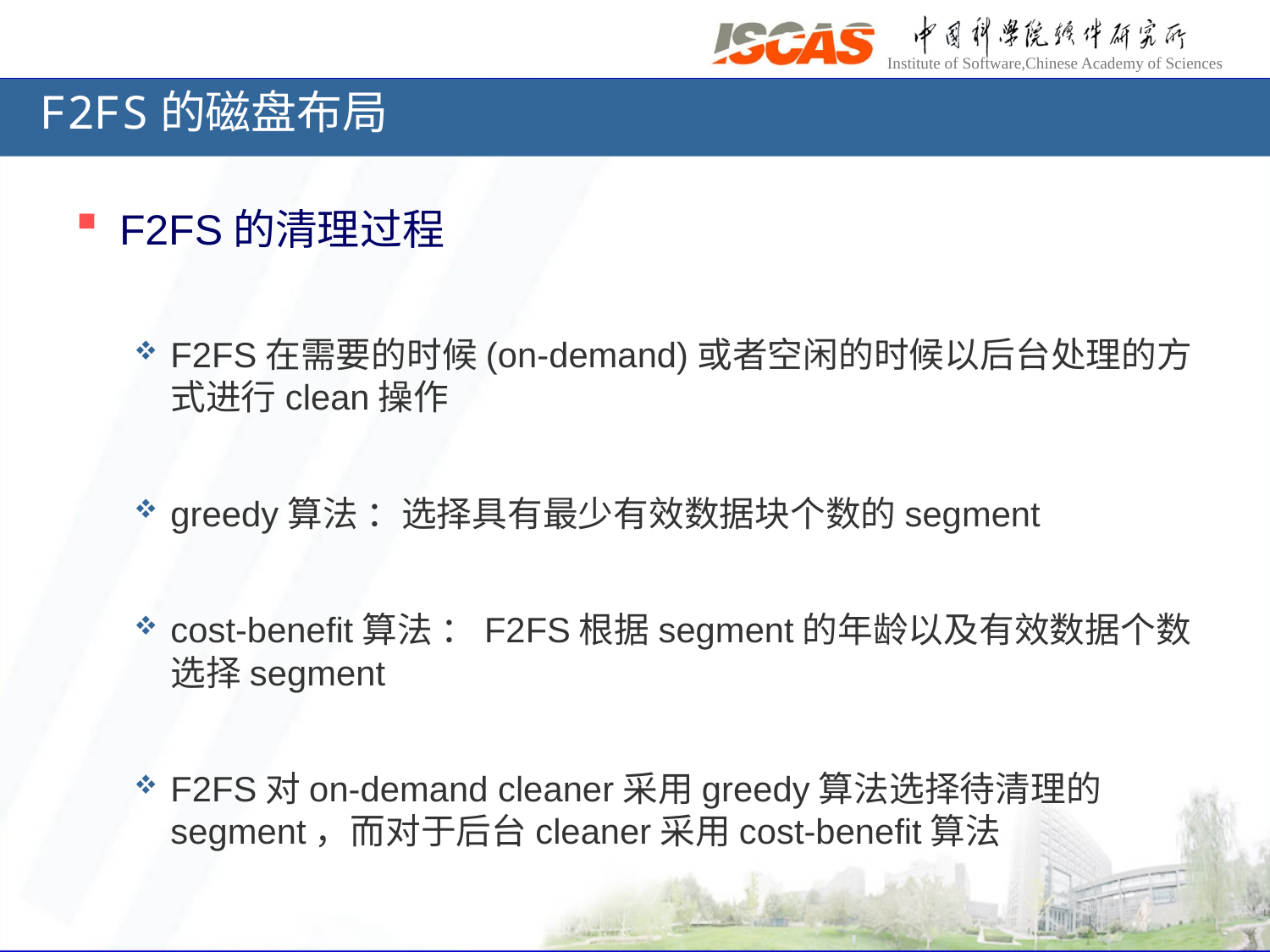

# F2FS的磁盘布局
F2FS的清理过程

F2FS在需要的时候(on-demand)或者空闲的时候以后台处理的方式进行clean操作

greedy算法 ：选择具有最少有效数据块个数的segment

cost-benefit算法 ：F2FS根据segment的年龄以及有效数据个数选择segment

F2FS对on-demand cleaner采用greedy算法选择待清理的segment，而对于后台cleaner采用cost-benefit算法